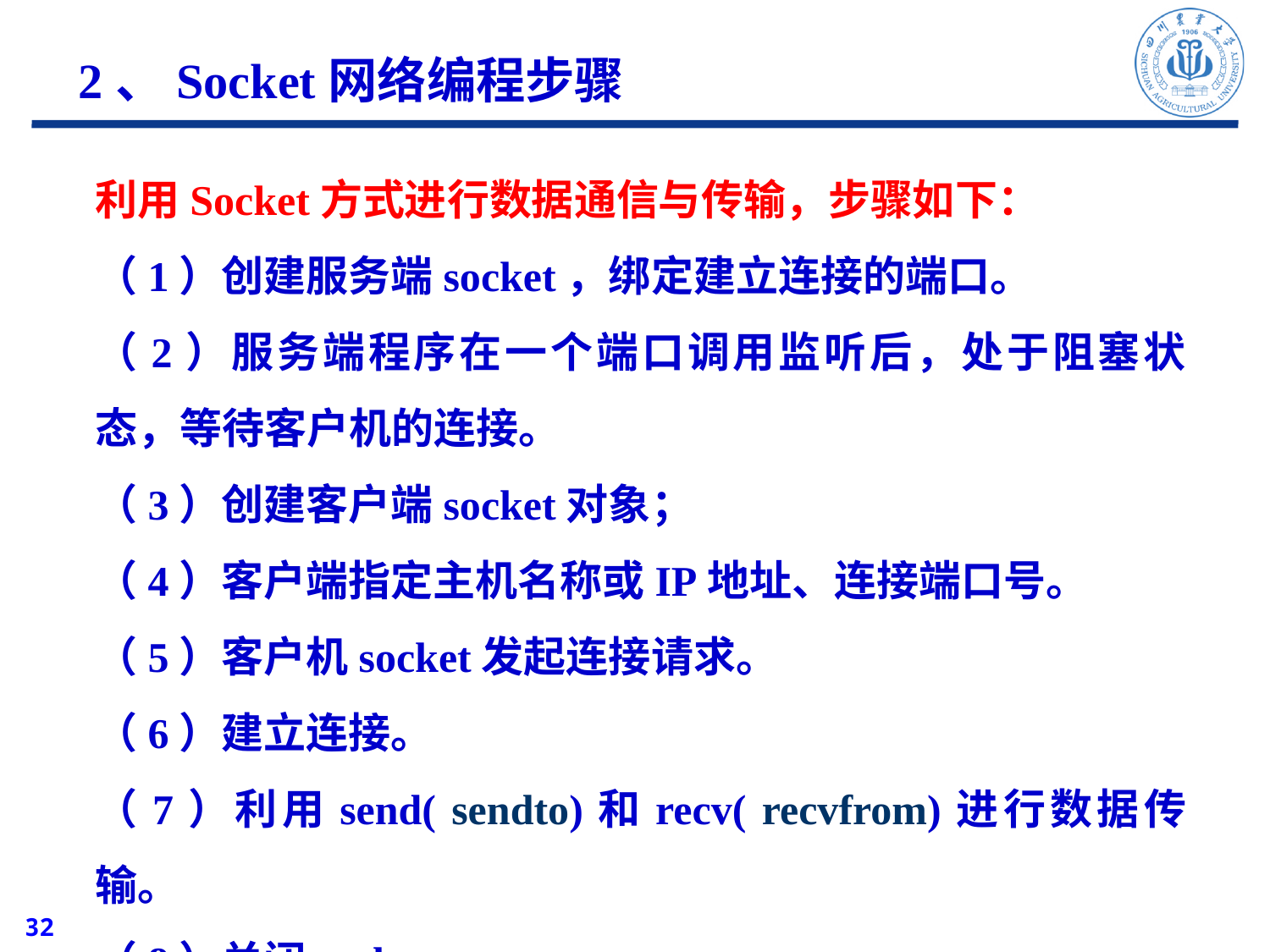

2、Socket网络编程步骤
利用Socket方式进行数据通信与传输，步骤如下：
（1）创建服务端socket，绑定建立连接的端口。
（2）服务端程序在一个端口调用监听后，处于阻塞状态，等待客户机的连接。
（3）创建客户端socket对象；
（4）客户端指定主机名称或IP地址、连接端口号。
（5）客户机socket发起连接请求。
（6）建立连接。
（7）利用send( sendto)和recv( recvfrom)进行数据传输。
（8）关闭socket。